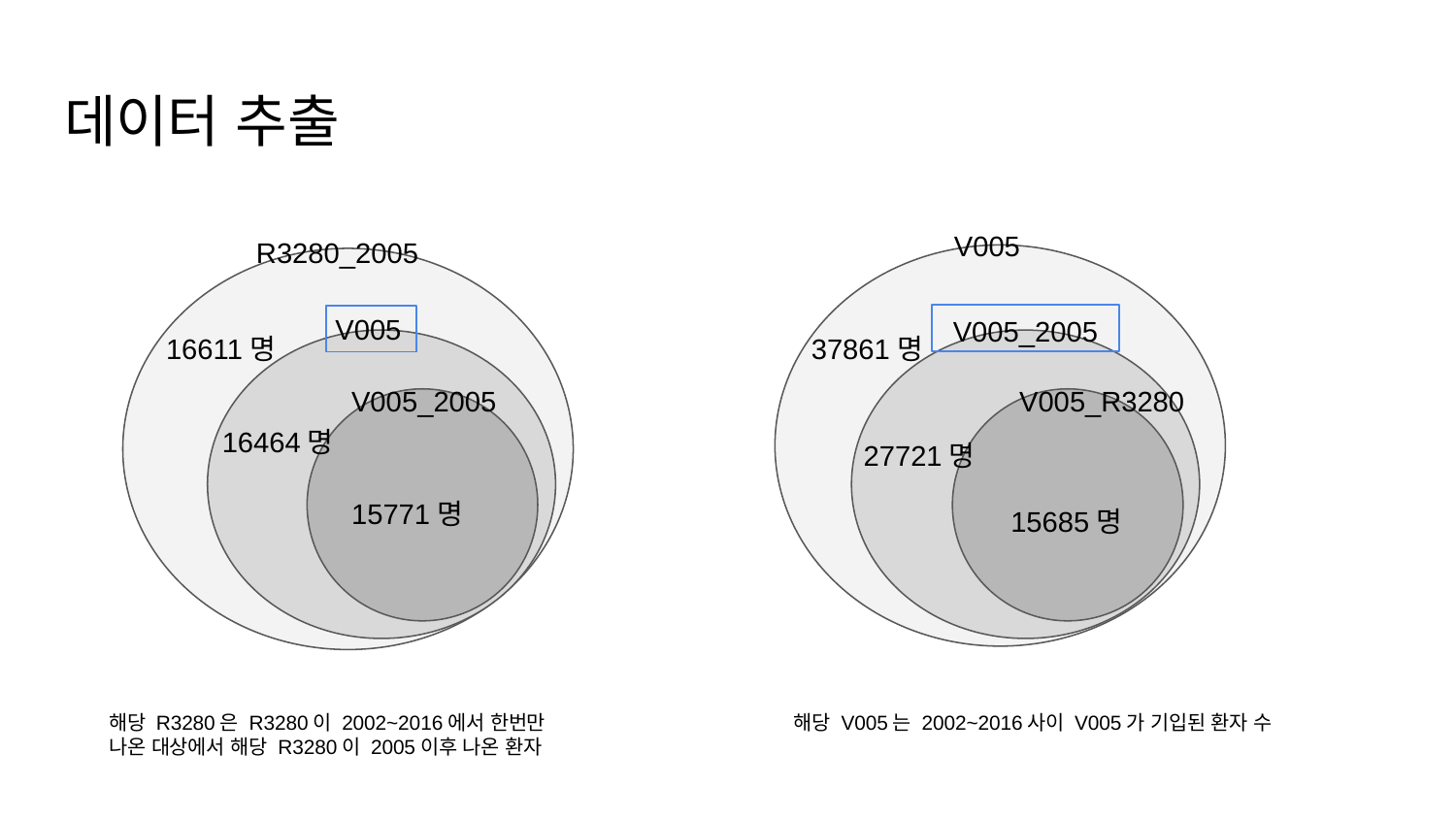

# 데이터 추출

V005
R3280_2005

V005
V005_2005

16611명
37861명

V005_2005
V005_R3280

16464명
27721명
15771명
15685명
해당 R3280은 R3280이 2002~2016에서 한번만 나온 대상에서 해당 R3280이 2005이후 나온 환자
해당 V005는 2002~2016사이 V005가 기입된 환자 수